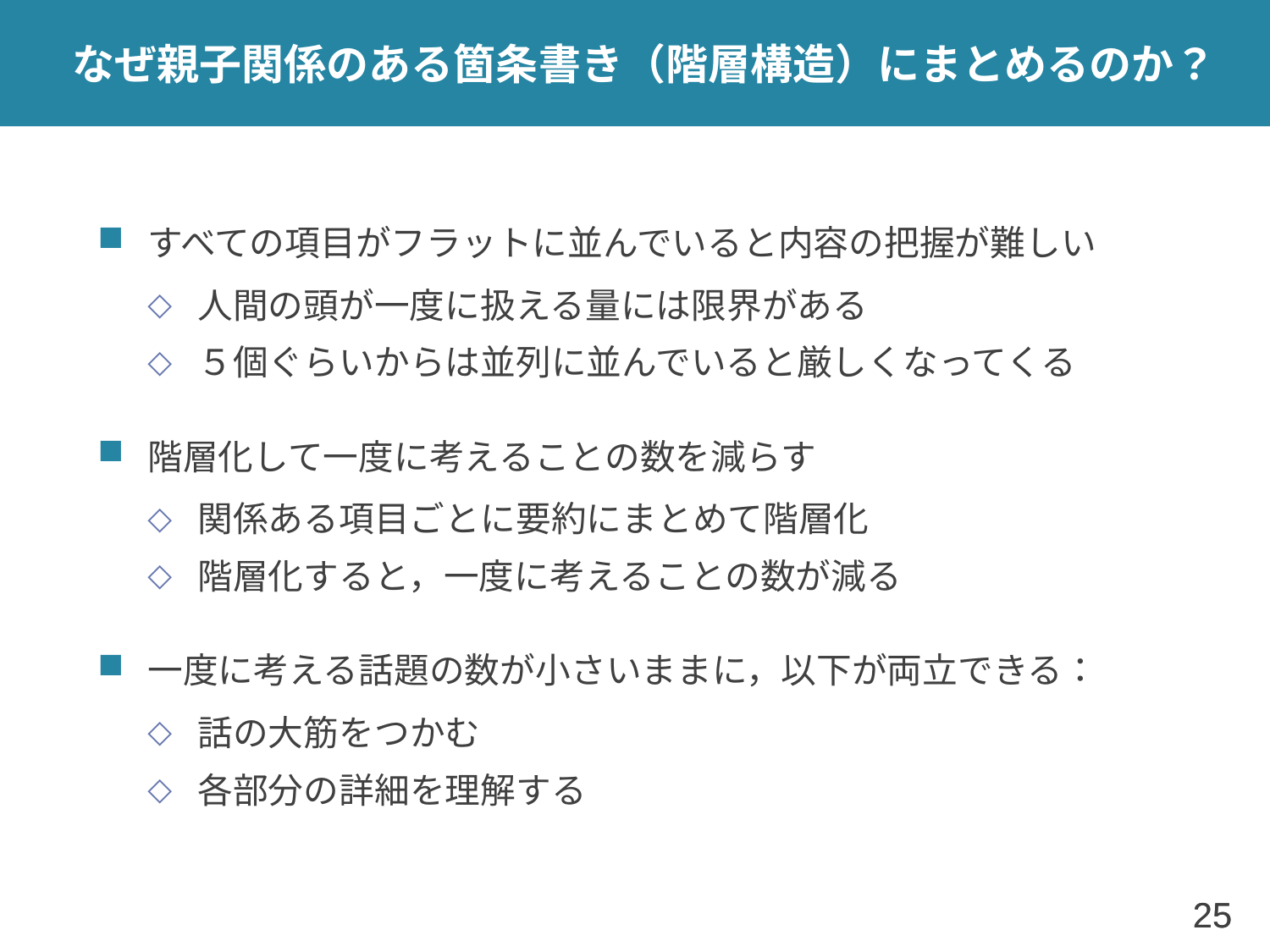

# なぜ親子関係のある箇条書き（階層構造）にまとめるのか？
すべての項目がフラットに並んでいると内容の把握が難しい
人間の頭が一度に扱える量には限界がある
５個ぐらいからは並列に並んでいると厳しくなってくる
階層化して一度に考えることの数を減らす
関係ある項目ごとに要約にまとめて階層化
階層化すると，一度に考えることの数が減る
一度に考える話題の数が小さいままに，以下が両立できる：
話の大筋をつかむ
各部分の詳細を理解する